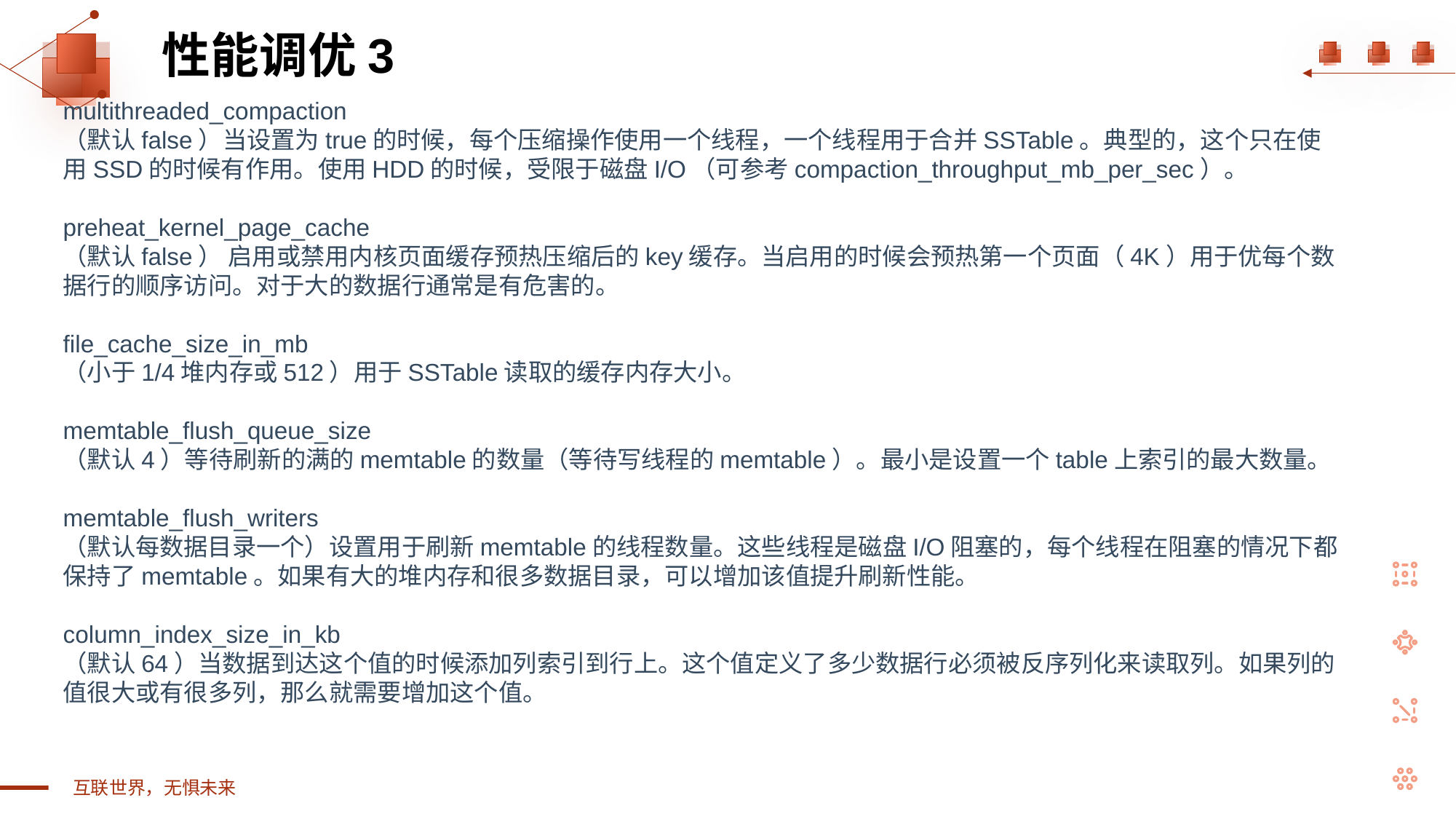

性能调优3
multithreaded_compaction
（默认false）当设置为true的时候，每个压缩操作使用一个线程，一个线程用于合并SSTable。典型的，这个只在使用SSD的时候有作用。使用HDD的时候，受限于磁盘I/O（可参考compaction_throughput_mb_per_sec）。

preheat_kernel_page_cache
（默认false） 启用或禁用内核页面缓存预热压缩后的key缓存。当启用的时候会预热第一个页面（4K）用于优每个数据行的顺序访问。对于大的数据行通常是有危害的。

file_cache_size_in_mb
（小于1/4堆内存或512）用于SSTable读取的缓存内存大小。

memtable_flush_queue_size
（默认4）等待刷新的满的memtable的数量（等待写线程的memtable）。最小是设置一个table上索引的最大数量。

memtable_flush_writers
（默认每数据目录一个）设置用于刷新memtable的线程数量。这些线程是磁盘I/O阻塞的，每个线程在阻塞的情况下都保持了memtable。如果有大的堆内存和很多数据目录，可以增加该值提升刷新性能。

column_index_size_in_kb
（默认64）当数据到达这个值的时候添加列索引到行上。这个值定义了多少数据行必须被反序列化来读取列。如果列的值很大或有很多列，那么就需要增加这个值。